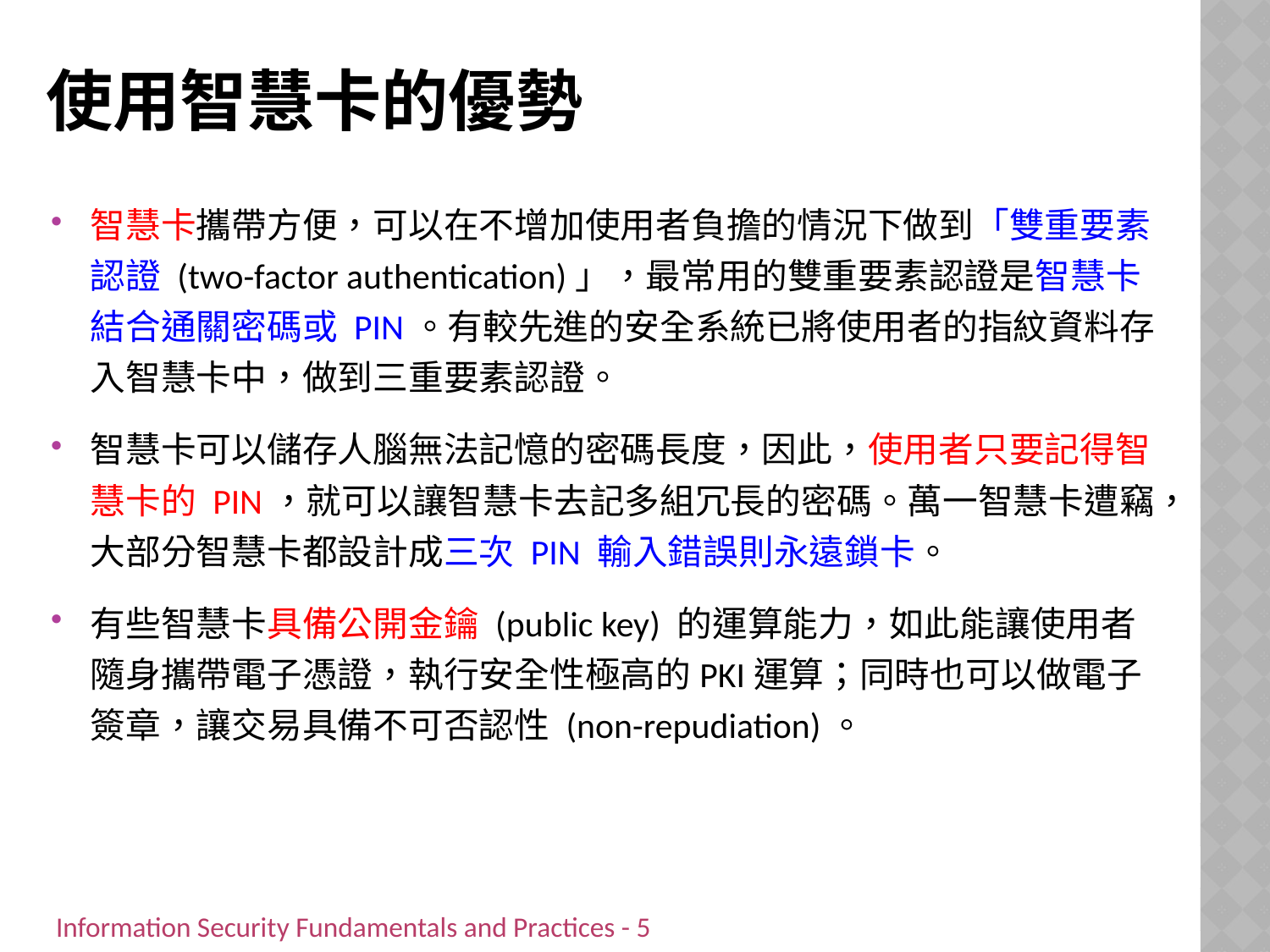

# 使用智慧卡的優勢
智慧卡攜帶方便，可以在不增加使用者負擔的情況下做到「雙重要素認證 (two-factor authentication)」，最常用的雙重要素認證是智慧卡結合通關密碼或 PIN。有較先進的安全系統已將使用者的指紋資料存入智慧卡中，做到三重要素認證。
智慧卡可以儲存人腦無法記憶的密碼長度，因此，使用者只要記得智慧卡的 PIN，就可以讓智慧卡去記多組冗長的密碼。萬一智慧卡遭竊，大部分智慧卡都設計成三次 PIN 輸入錯誤則永遠鎖卡。
有些智慧卡具備公開金鑰 (public key) 的運算能力，如此能讓使用者隨身攜帶電子憑證，執行安全性極高的PKI運算；同時也可以做電子簽章，讓交易具備不可否認性 (non-repudiation)。